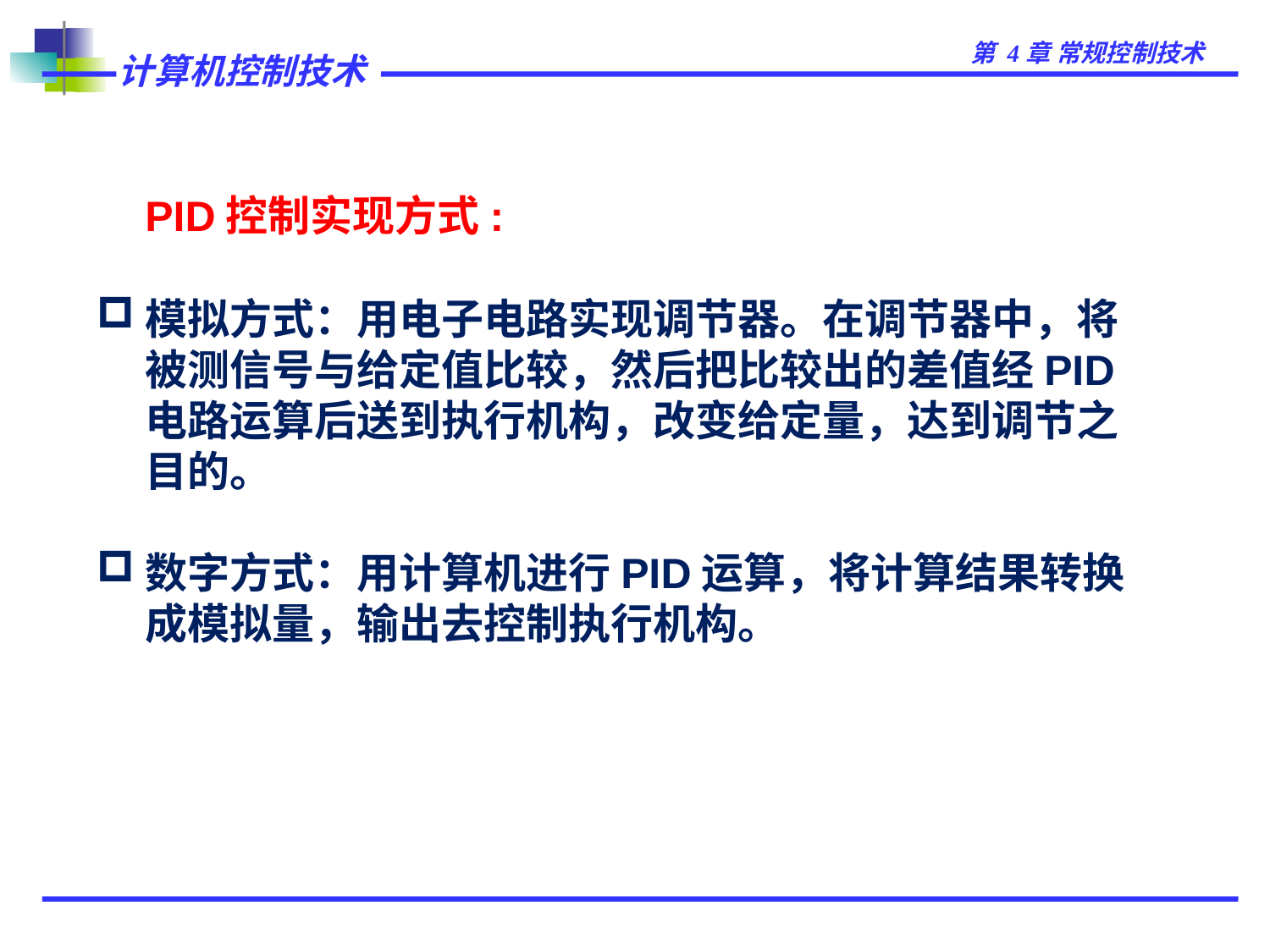

PID控制实现方式:

模拟方式：用电子电路实现调节器。在调节器中，将被测信号与给定值比较，然后把比较出的差值经PID电路运算后送到执行机构，改变给定量，达到调节之目的。

数字方式：用计算机进行PID运算，将计算结果转换成模拟量，输出去控制执行机构。